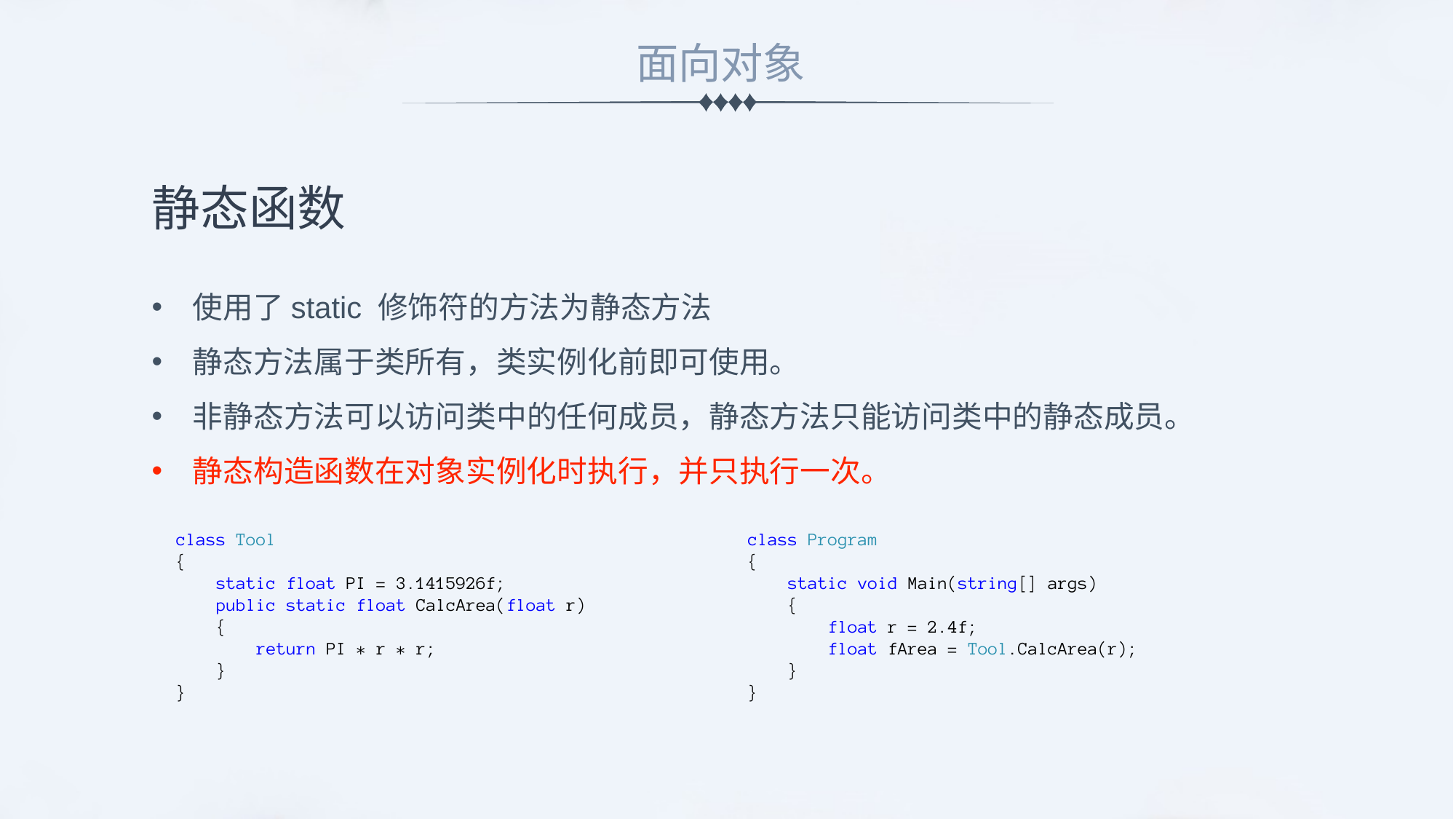

静态函数
使用了static 修饰符的方法为静态方法
静态方法属于类所有，类实例化前即可使用。
非静态方法可以访问类中的任何成员，静态方法只能访问类中的静态成员。
静态构造函数在对象实例化时执行，并只执行一次。
class Tool
{
    static float PI = 3.1415926f;
    public static float CalcArea(float r)
    {
        return PI * r * r;
    }
}
class Program
{
    static void Main(string[] args)
    {
        float r = 2.4f;
        float fArea = Tool.CalcArea(r);
    }
}